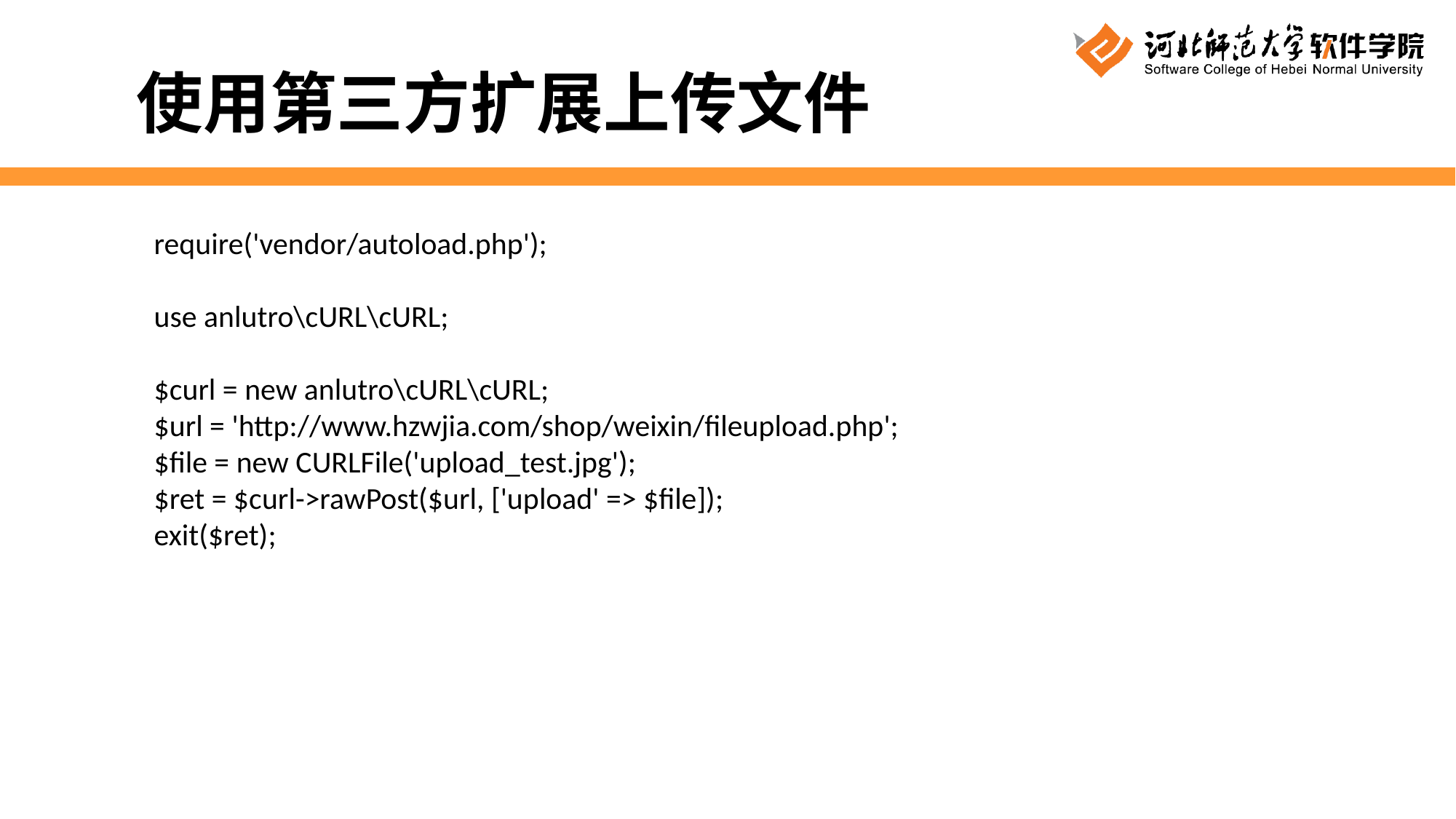

使用第三方扩展上传文件
require('vendor/autoload.php');

use anlutro\cURL\cURL;

$curl = new anlutro\cURL\cURL;
$url = 'http://www.hzwjia.com/shop/weixin/fileupload.php';
$file = new CURLFile('upload_test.jpg');
$ret = $curl->rawPost($url, ['upload' => $file]);
exit($ret);